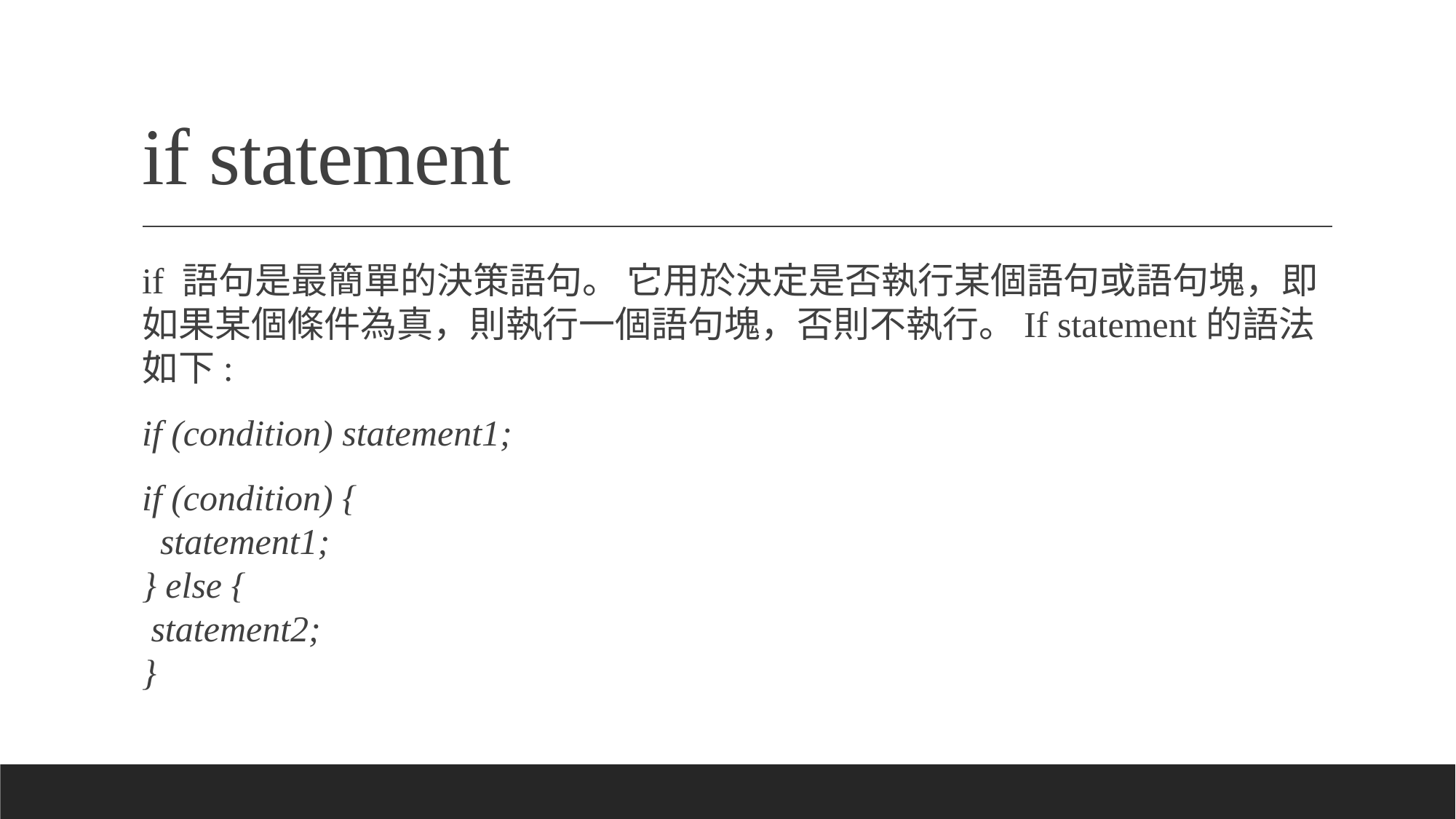

# if statement
if 語句是最簡單的決策語句。 它用於決定是否執行某個語句或語句塊，即如果某個條件為真，則執行一個語句塊，否則不執行。If statement的語法如下:
if (condition) statement1;
if (condition) {
  statement1;
} else {
 statement2;
}